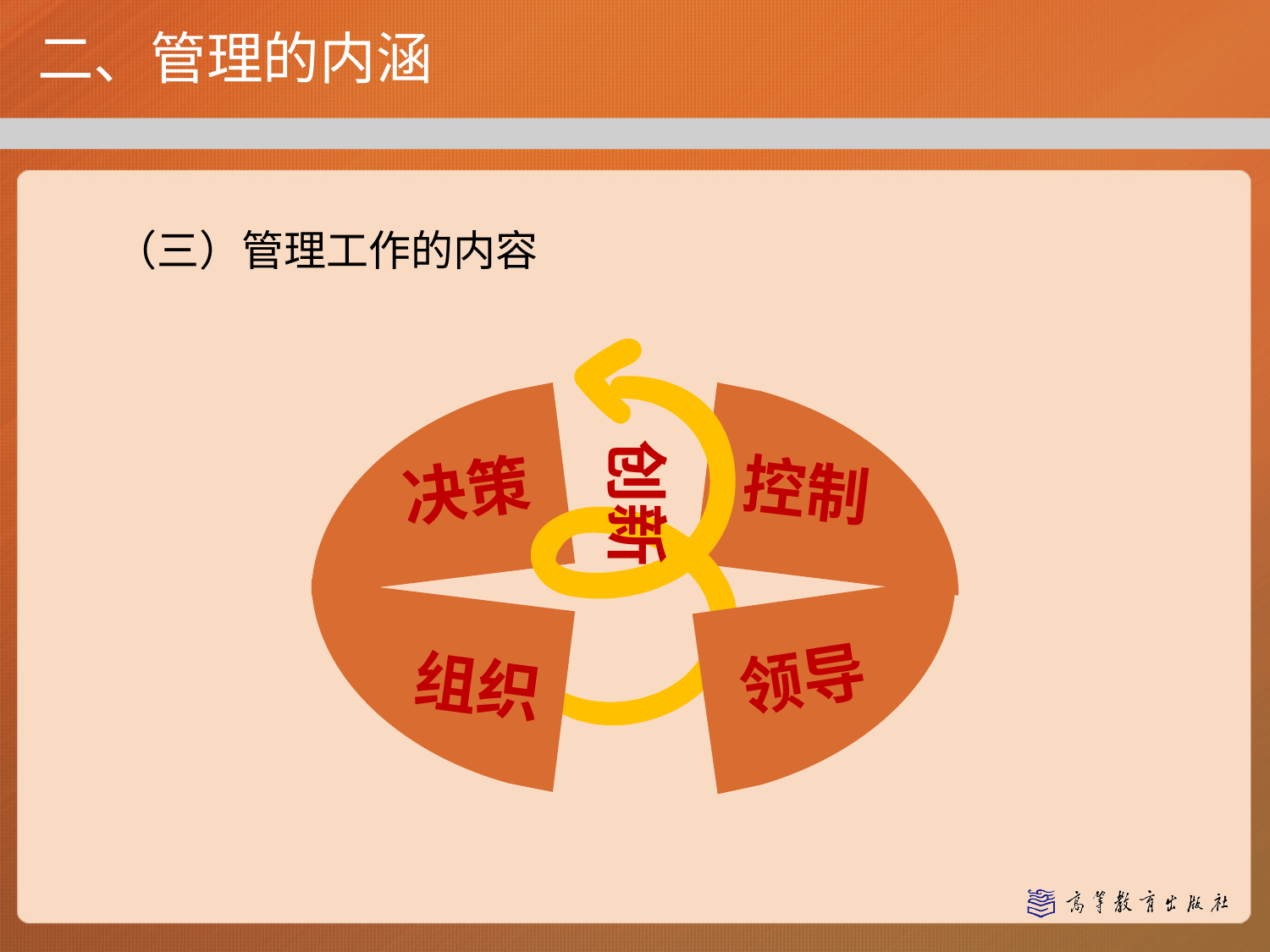

二、管理的内涵
（三）管理工作的内容

创新
决策
控制

领导
组织